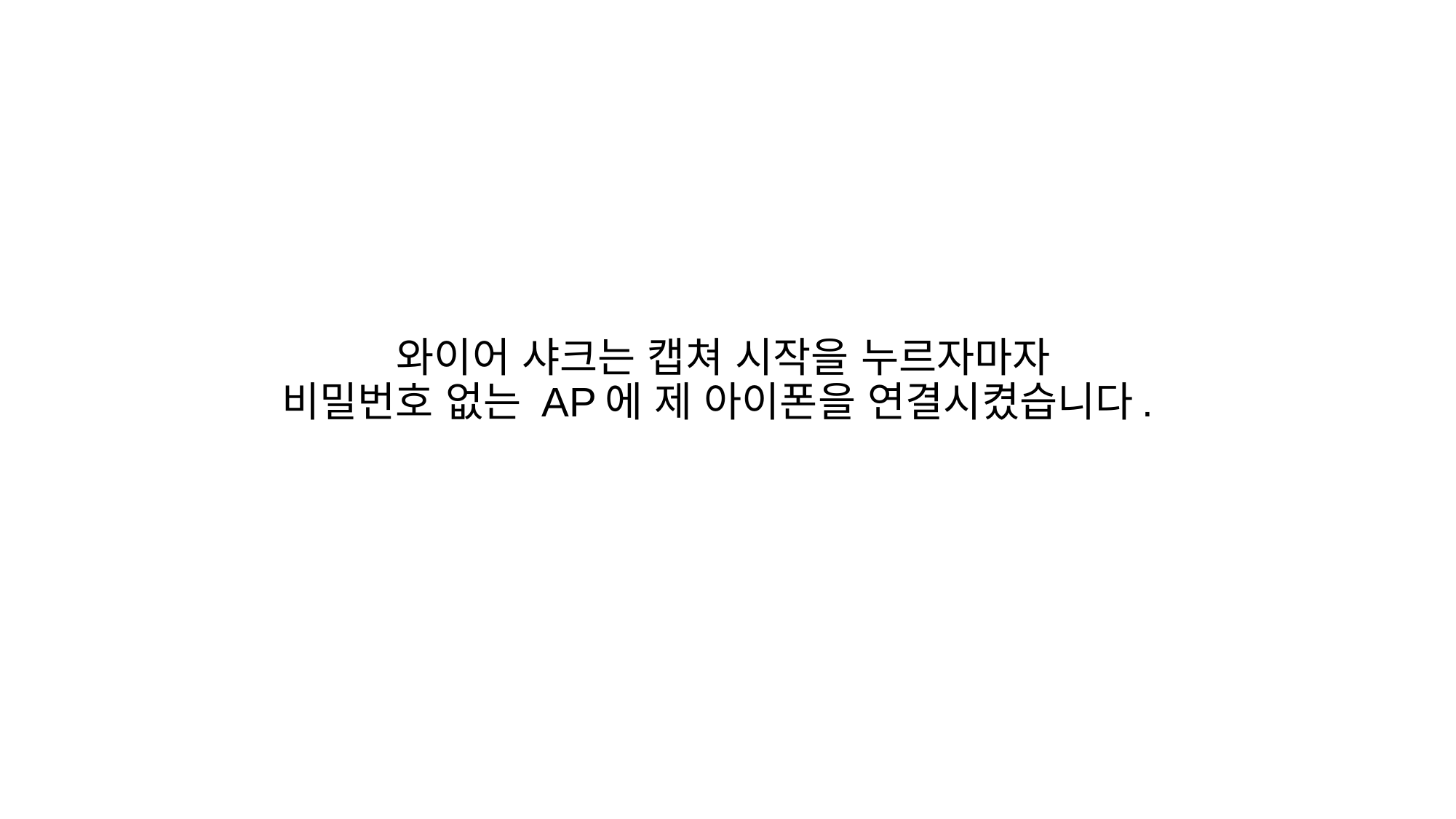

# 와이어 샤크는 캡쳐 시작을 누르자마자 비밀번호 없는 AP에 제 아이폰을 연결시켰습니다.